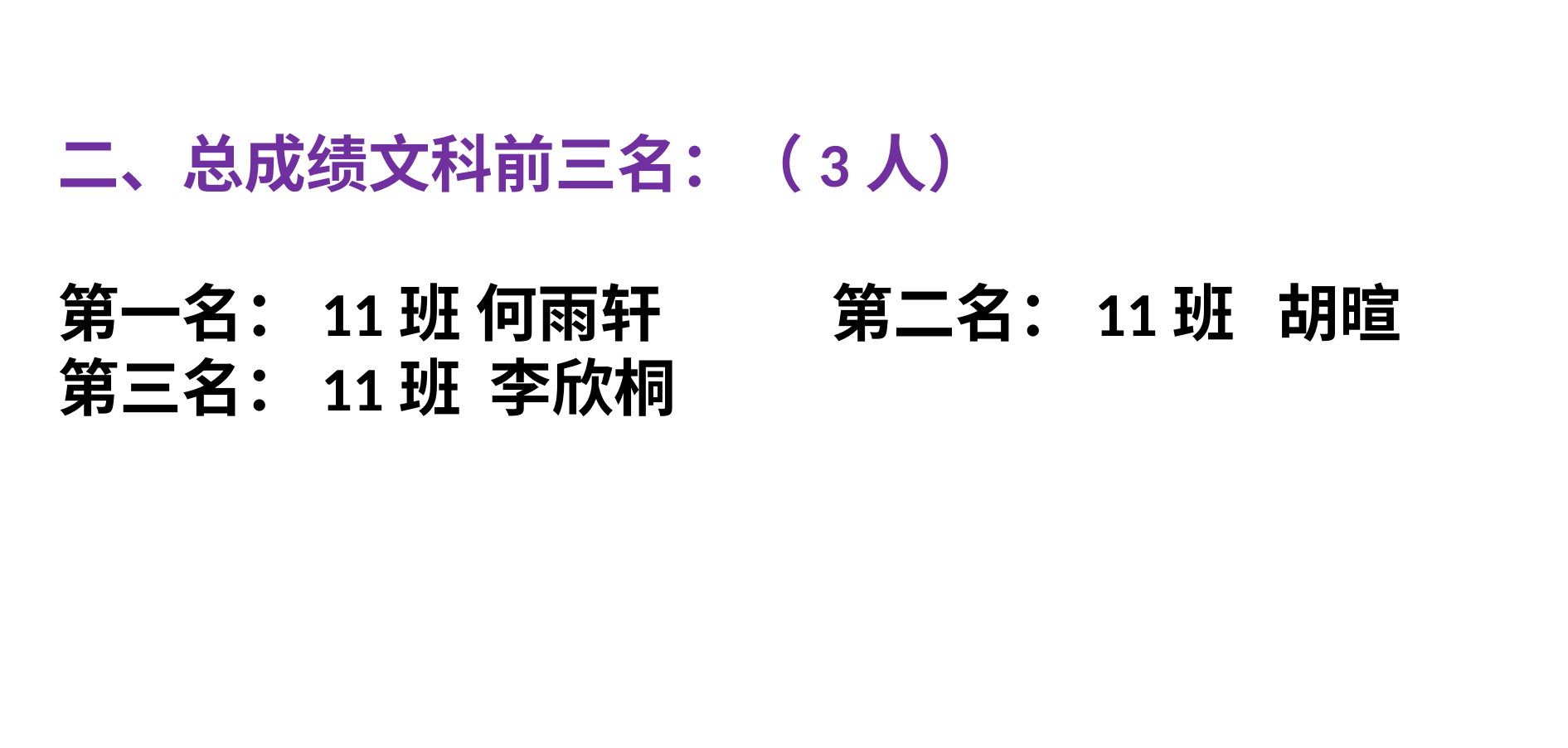

二、总成绩文科前三名：（3人）

第一名：11班 何雨轩            第二名：11班   胡暄
第三名：11班  李欣桐